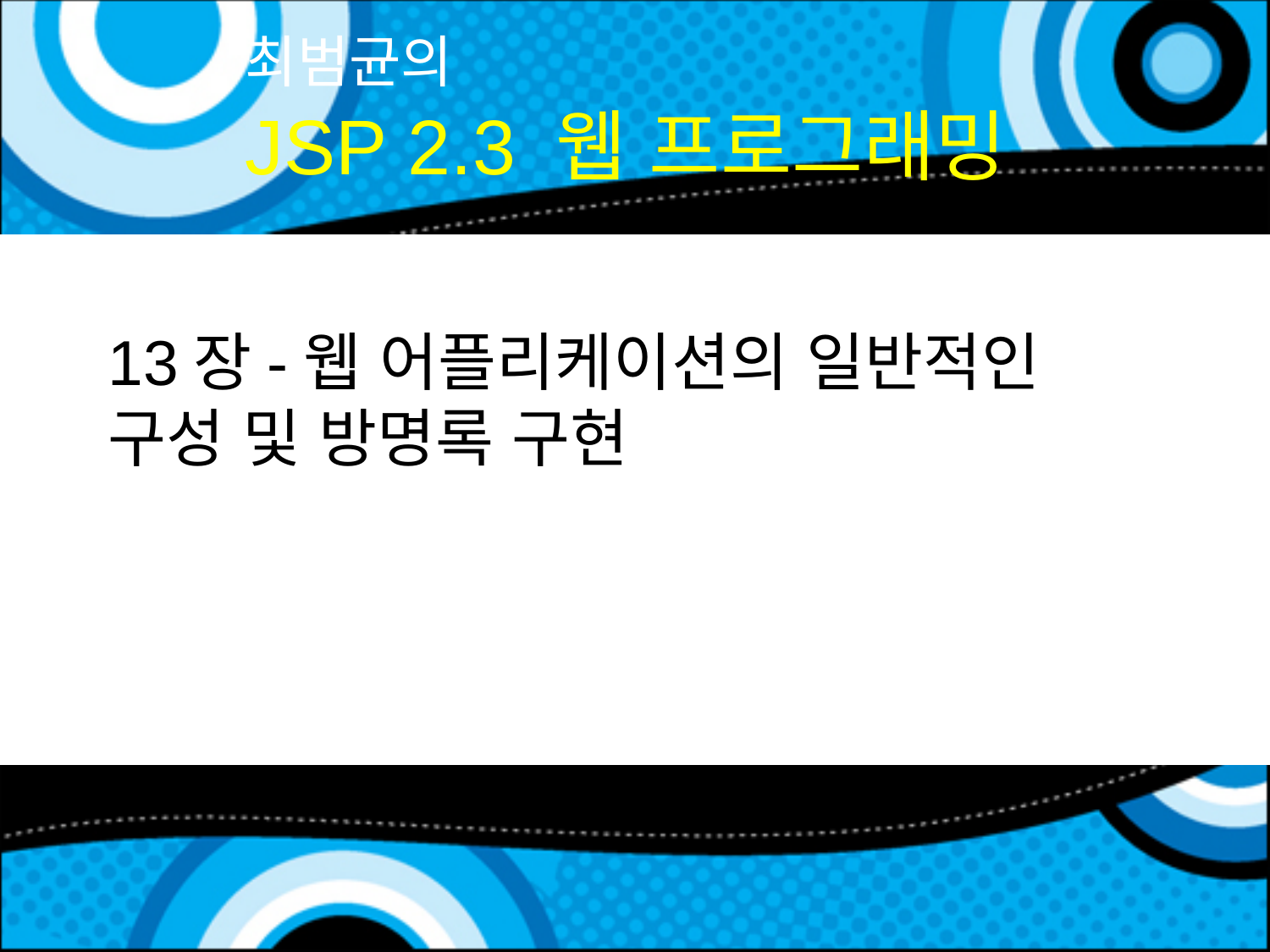

# 13장-웹 어플리케이션의 일반적인 구성 및 방명록 구현